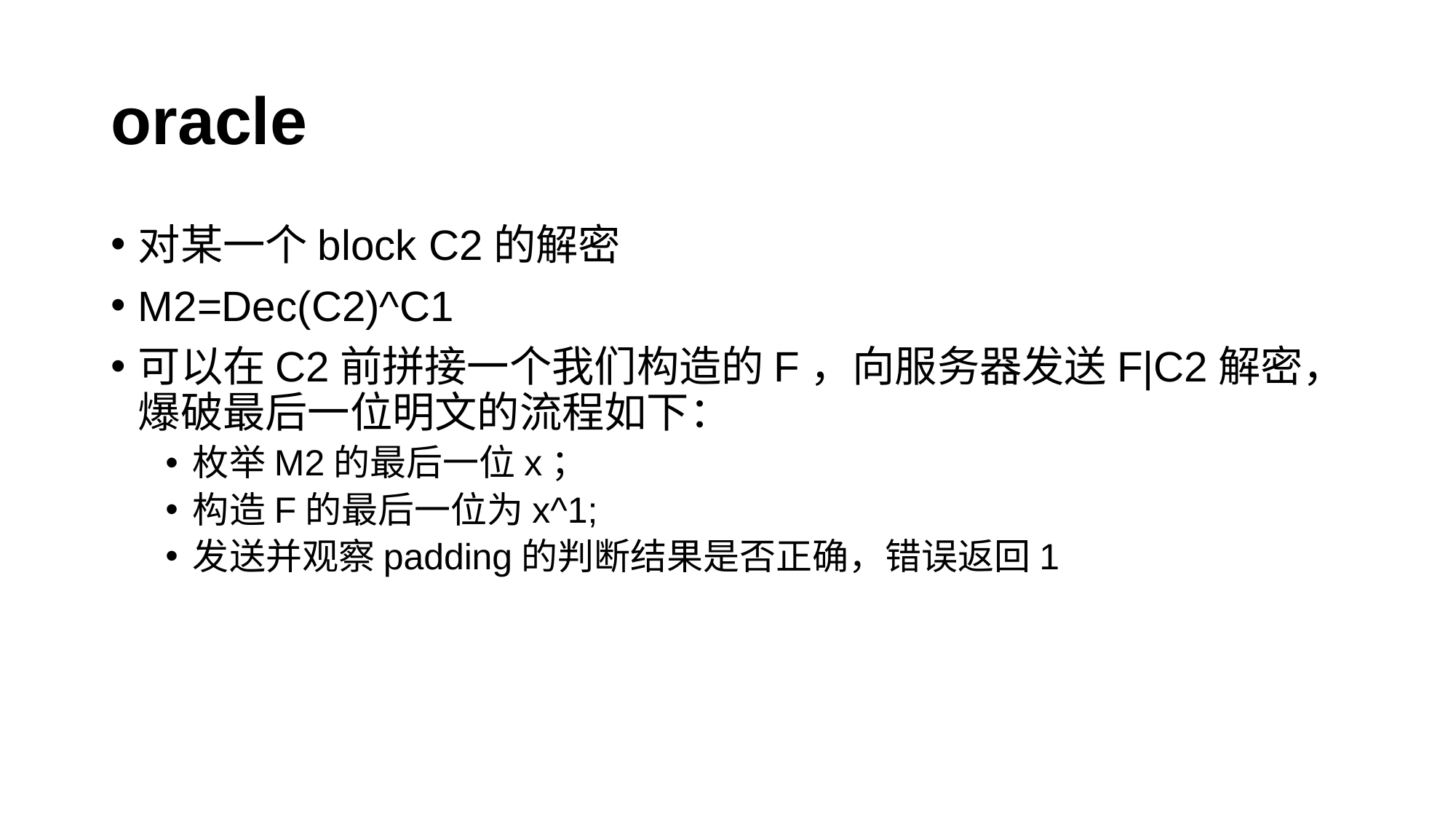

# oracle
对某一个block C2的解密
M2=Dec(C2)^C1
可以在C2前拼接一个我们构造的F，向服务器发送F|C2解密，爆破最后一位明文的流程如下：
枚举M2的最后一位x；
构造F的最后一位为x^1;
发送并观察padding的判断结果是否正确，错误返回1